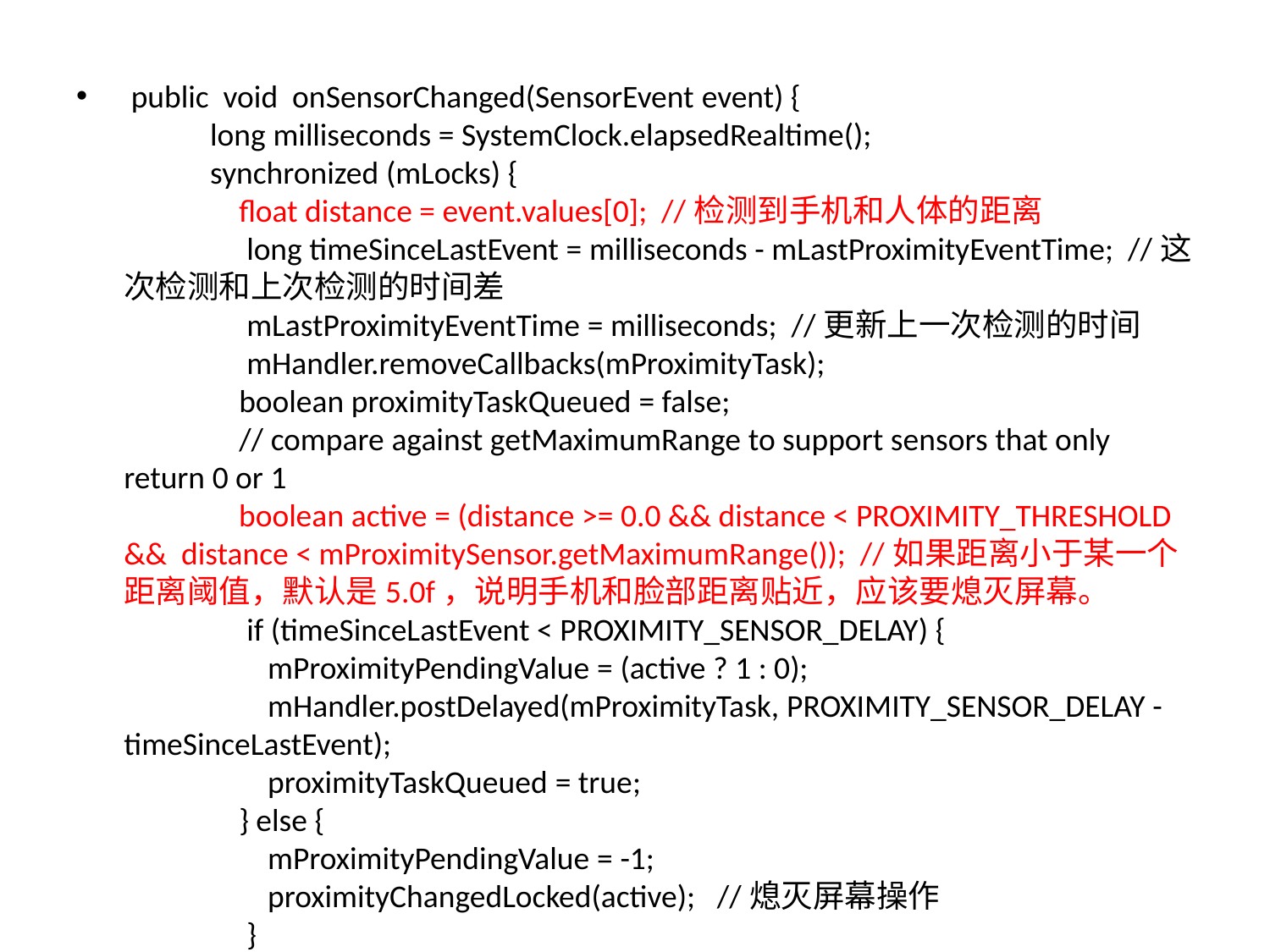

public  void  onSensorChanged(SensorEvent event) {
            long milliseconds = SystemClock.elapsedRealtime();
            synchronized (mLocks) {
                float distance = event.values[0];  //检测到手机和人体的距离
                long timeSinceLastEvent = milliseconds - mLastProximityEventTime;  //这次检测和上次检测的时间差
                mLastProximityEventTime = milliseconds;  //更新上一次检测的时间
                mHandler.removeCallbacks(mProximityTask); 
                boolean proximityTaskQueued = false;
                // compare against getMaximumRange to support sensors that only return 0 or 1
                boolean active = (distance >= 0.0 && distance < PROXIMITY_THRESHOLD &&  distance < mProximitySensor.getMaximumRange());  //如果距离小于某一个距离阈值，默认是5.0f，说明手机和脸部距离贴近，应该要熄灭屏幕。
                if (timeSinceLastEvent < PROXIMITY_SENSOR_DELAY) {                  
                    mProximityPendingValue = (active ? 1 : 0);
                    mHandler.postDelayed(mProximityTask, PROXIMITY_SENSOR_DELAY - timeSinceLastEvent);
                    proximityTaskQueued = true;
                } else {
                    mProximityPendingValue = -1;
                    proximityChangedLocked(active);   //熄灭屏幕操作
                }
                …